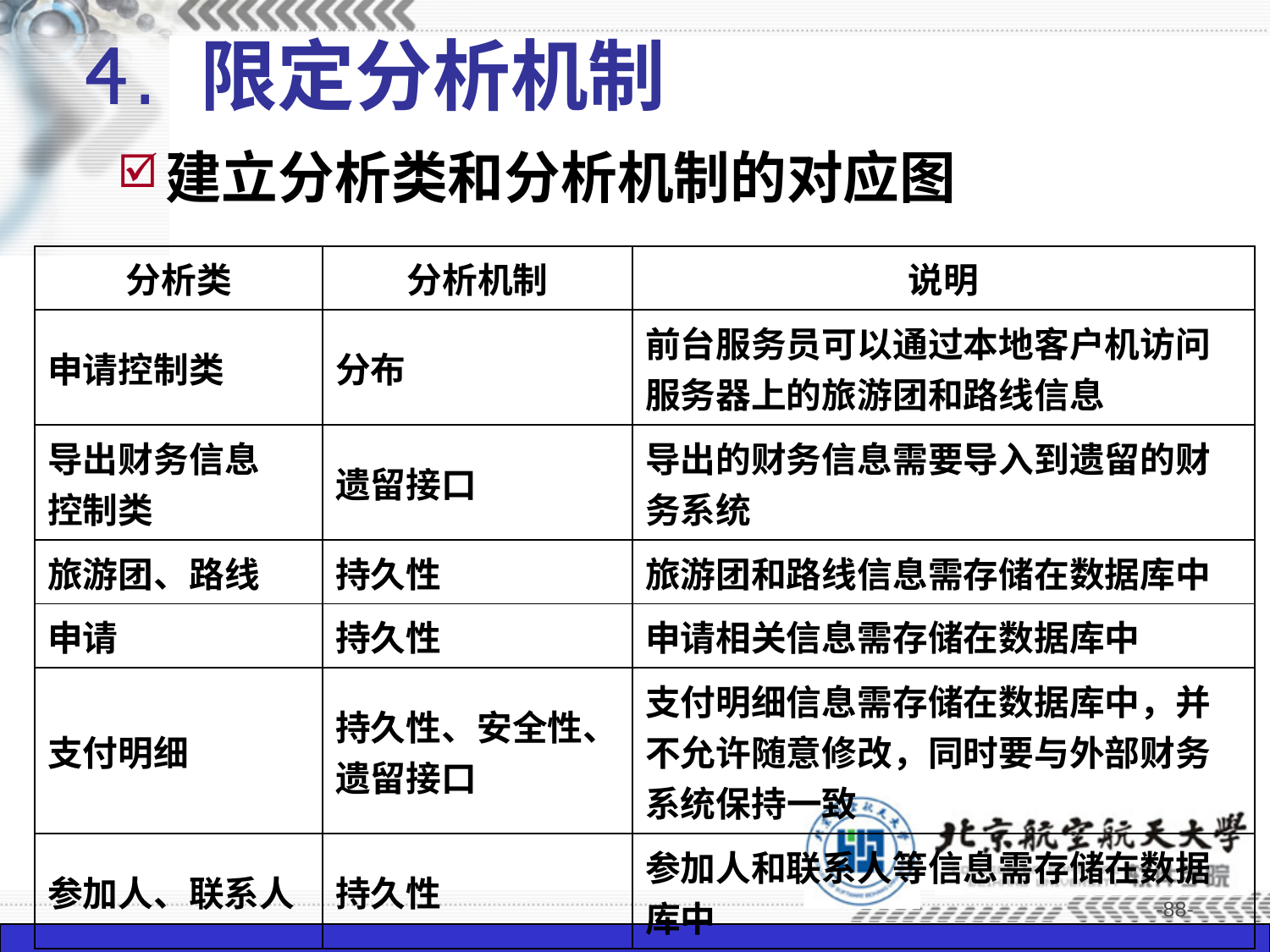

# 4. 限定分析机制
建立分析类和分析机制的对应图
| 分析类 | 分析机制 | 说明 |
| --- | --- | --- |
| 申请控制类 | 分布 | 前台服务员可以通过本地客户机访问服务器上的旅游团和路线信息 |
| 导出财务信息 控制类 | 遗留接口 | 导出的财务信息需要导入到遗留的财务系统 |
| 旅游团、路线 | 持久性 | 旅游团和路线信息需存储在数据库中 |
| 申请 | 持久性 | 申请相关信息需存储在数据库中 |
| 支付明细 | 持久性、安全性、遗留接口 | 支付明细信息需存储在数据库中，并不允许随意修改，同时要与外部财务系统保持一致 |
| 参加人、联系人 | 持久性 | 参加人和联系人等信息需存储在数据库中 |
-88-